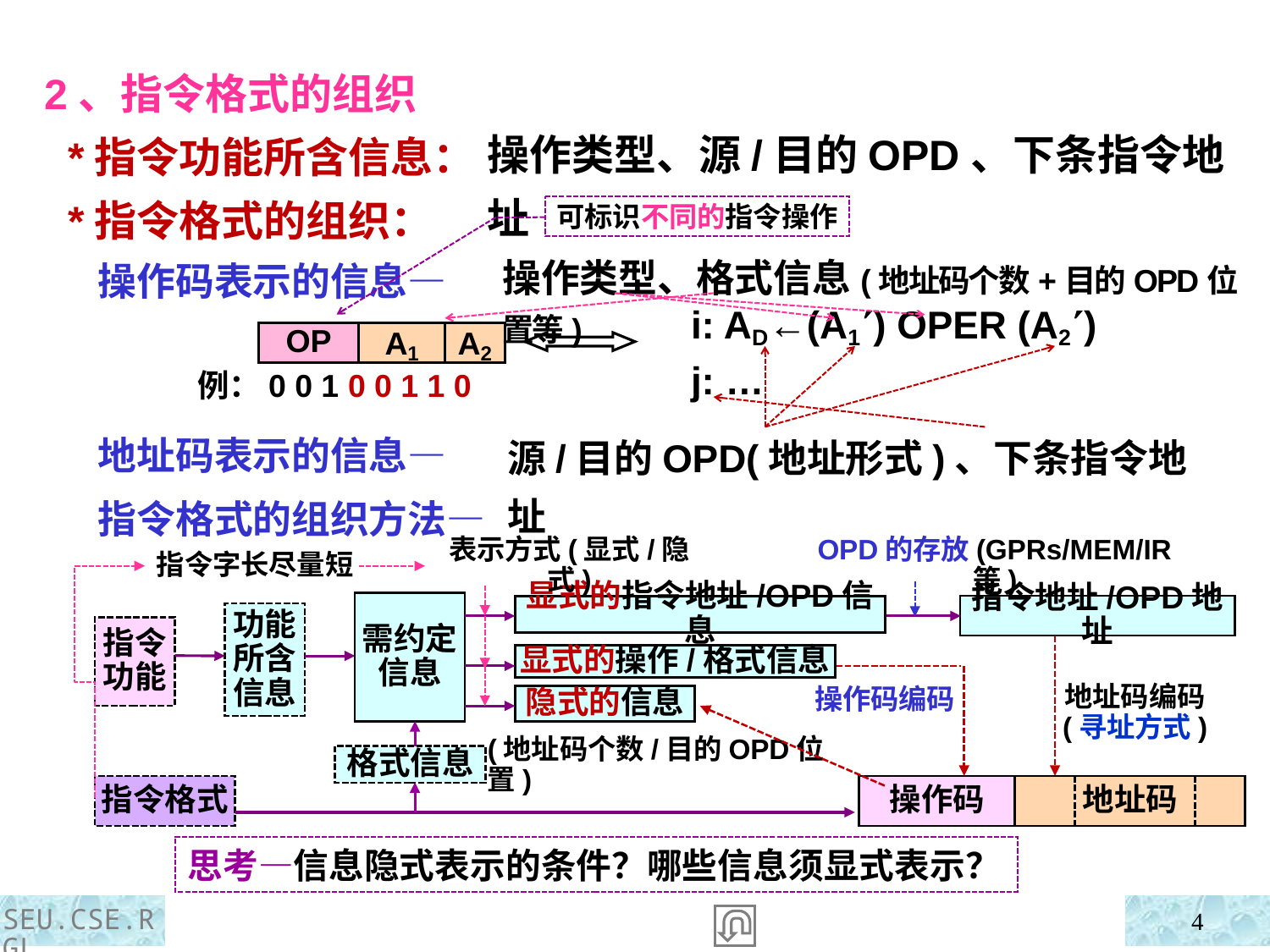

2、指令格式的组织
  *指令功能所含信息：
  *指令格式的组织：
     操作码表示的信息—

     地址码表示的信息—
     指令格式的组织方法—
操作类型、源/目的OPD、下条指令地址
可标识不同的指令操作
操作类型、格式信息(地址码个数+目的OPD位置等)
i: AD←(A1′) OPER (A2′)
j: …
OP
A1
A2

例：0 0 1 0 0 1 1 0
源/目的OPD(地址形式)、下条指令地址
指令字长尽量短
表示方式(显式/隐式)
OPD的存放(GPRs/MEM/IR等)
指令地址/OPD地址
需约定
信息
功能所含信息
指令功能
格式信息
(地址码个数/目的OPD位置)
地址码
指令格式
操作码
显式的指令地址/OPD信息
显式的操作/格式信息
隐式的信息
地址码编码
(寻址方式)
操作码编码
思考—信息隐式表示的条件？哪些信息须显式表示？
SEU.CSE.RGL
4